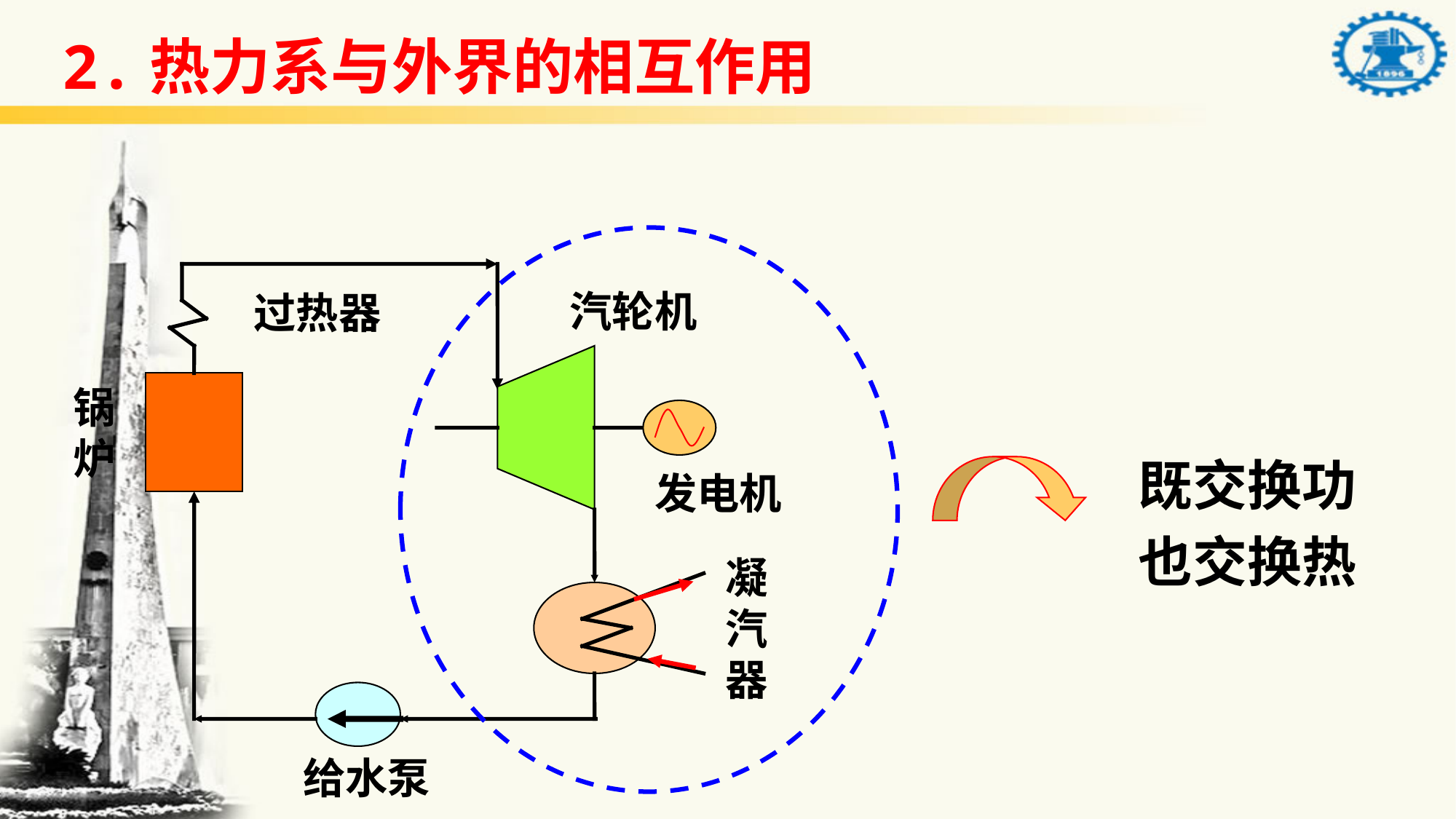

2.热力系与外界的相互作用

汽轮机
过热器

锅
炉

既交换功
也交换热

发电机

凝汽器

给水泵